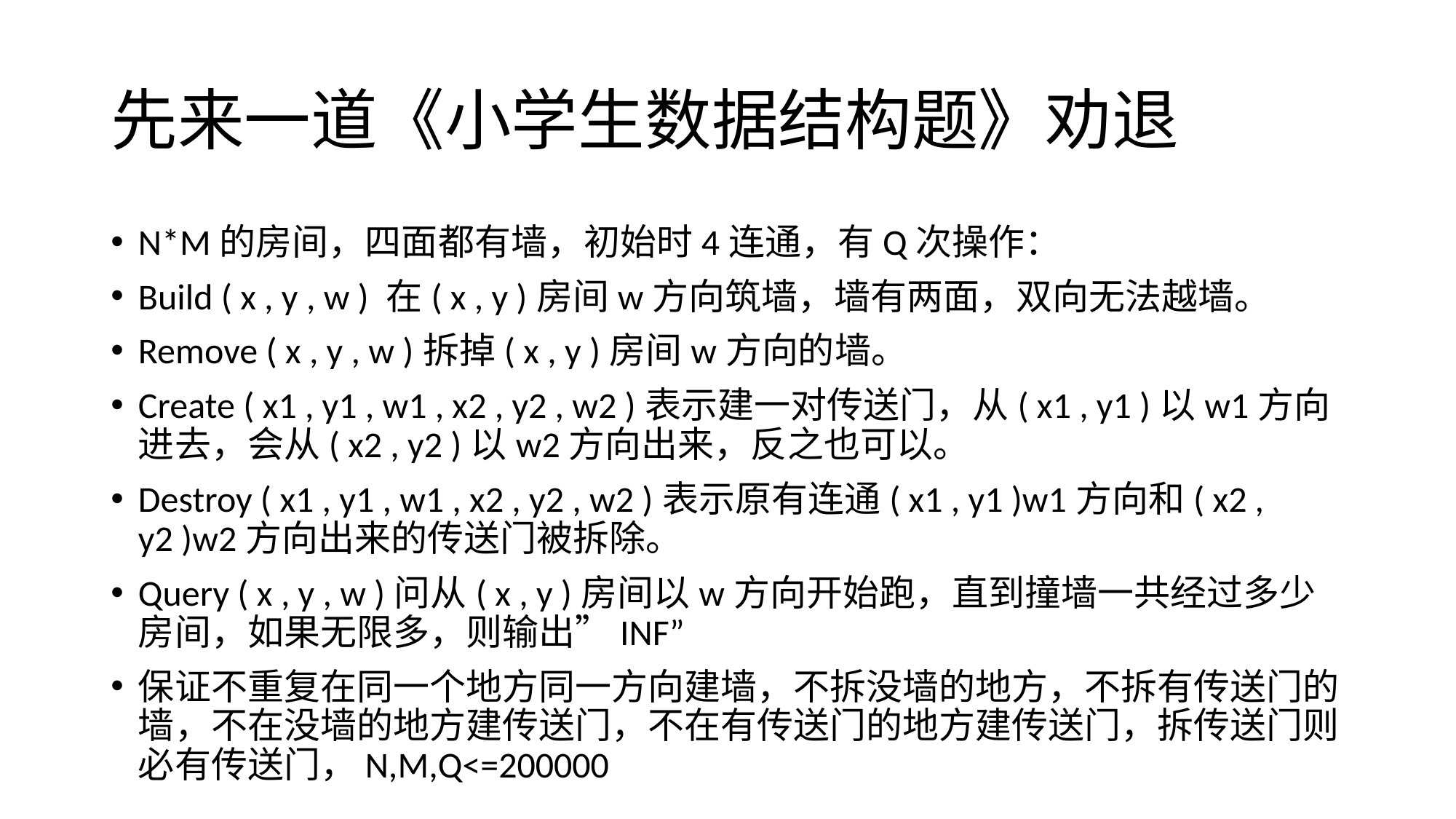

# 先来一道《小学生数据结构题》劝退
N*M的房间，四面都有墙，初始时4连通，有Q次操作：
Build ( x , y , w ) 在( x , y )房间w方向筑墙，墙有两面，双向无法越墙。
Remove ( x , y , w )拆掉( x , y )房间w方向的墙。
Create ( x1 , y1 , w1 , x2 , y2 , w2 )表示建一对传送门，从( x1 , y1 )以w1方向进去，会从( x2 , y2 )以w2方向出来，反之也可以。
Destroy ( x1 , y1 , w1 , x2 , y2 , w2 )表示原有连通( x1 , y1 )w1方向和( x2 , y2 )w2方向出来的传送门被拆除。
Query ( x , y , w )问从( x , y )房间以w方向开始跑，直到撞墙一共经过多少房间，如果无限多，则输出”INF”
保证不重复在同一个地方同一方向建墙，不拆没墙的地方，不拆有传送门的墙，不在没墙的地方建传送门，不在有传送门的地方建传送门，拆传送门则必有传送门，N,M,Q<=200000